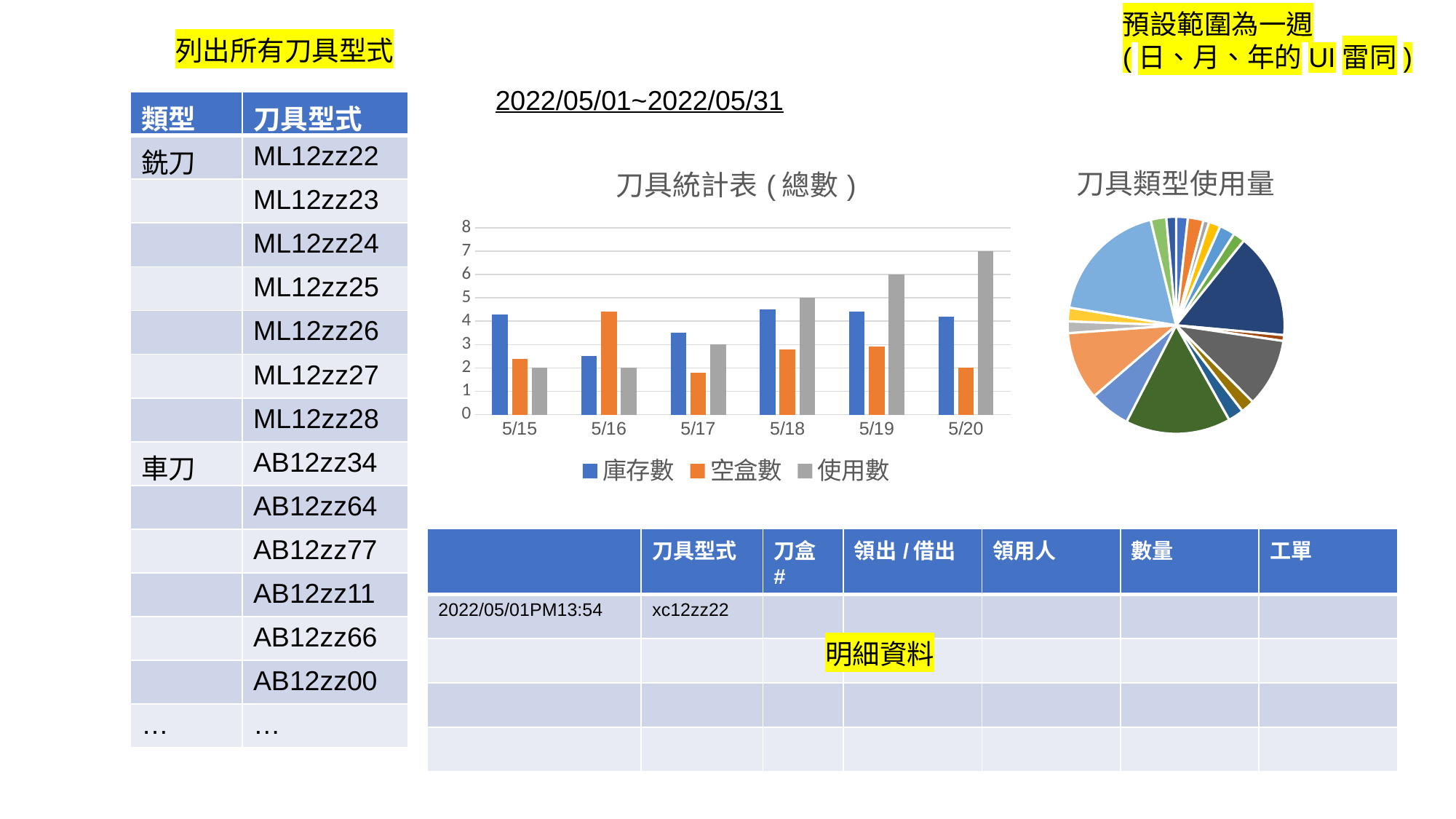

預設範圍為一週
(日、月、年的UI雷同)
列出所有刀具型式
2022/05/01~2022/05/31
| 類型 | 刀具型式 |
| --- | --- |
| 銑刀 | ML12zz22 |
|  | ML12zz23 |
|  | ML12zz24 |
|  | ML12zz25 |
|  | ML12zz26 |
|  | ML12zz27 |
|  | ML12zz28 |
| 車刀 | AB12zz34 |
|  | AB12zz64 |
|  | AB12zz77 |
|  | AB12zz11 |
|  | AB12zz66 |
|  | AB12zz00 |
| … | … |

### Chart: 刀具統計表(總數)

| Category | 庫存數 | 空盒數 | 使用數 |
|---|---|---|---|
| 44696 | 4.3 | 2.4 | 2.0 |
| 44697 | 2.5 | 4.4 | 2.0 |
| 44698 | 3.5 | 1.8 | 3.0 |
| 44699 | 4.5 | 2.8 | 5.0 |
| 44700 | 4.4 | 2.9 | 6.0 |
| 44701 | 4.2 | 2.0 | 7.0 |

### Chart: 刀具類型使用量

| Category | 銷售 |
|---|---|
| 刀具4 | 6.0 |
| 刀具4 | 8.0 |
| 刀具4 | 3.0 |
| 刀具4 | 6.0 |
| 刀具4 | 8.0 |
| 刀具4 | 6.0 |
| 刀具4 | 54.0 |
| 刀具4 | 3.0 |
| 刀具4 | 35.0 |
| 刀具4 | 7.0 |
| 刀具4 | 8.0 |
| 刀具4 | 54.0 |
| 刀具4 | 21.0 |
| 刀具4 | 35.0 |
| 刀具4 | 6.0 |
| 刀具4 | 7.0 |
| 刀具4 | 64.0 |
| 刀具4 | 8.0 |
| 刀具4 | 5.0 |
|  | 刀具型式 | 刀盒# | 領出/借出 | 領用人 | 數量 | 工單 |
| --- | --- | --- | --- | --- | --- | --- |
| 2022/05/01PM13:54 | xc12zz22 |  |  |  |  |  |
|  |  |  |  |  |  |  |
|  |  |  |  |  |  |  |
|  |  |  |  |  |  |  |
明細資料